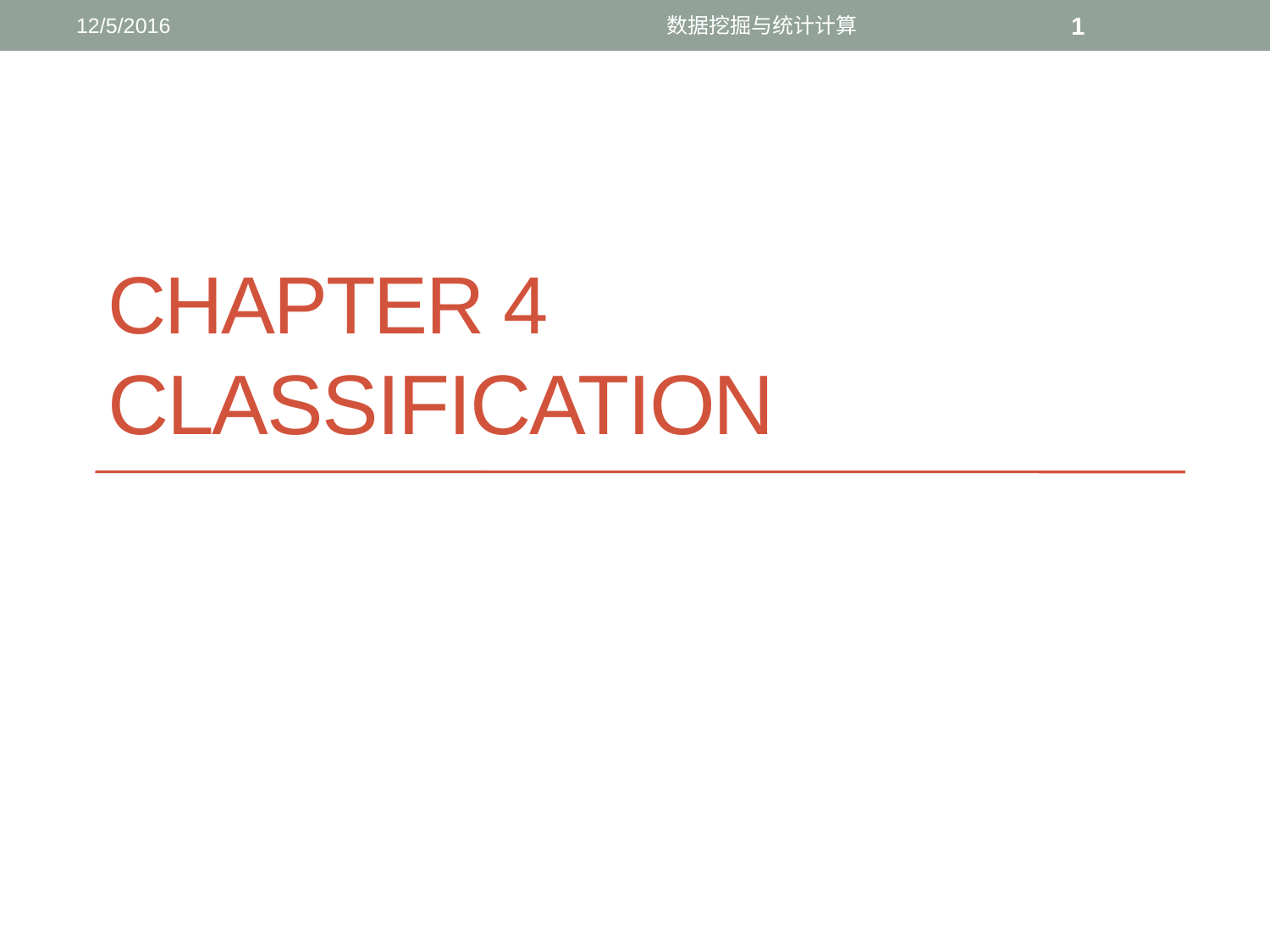

12/5/2016
数据挖掘与统计计算
1
# chapter 4 Classification